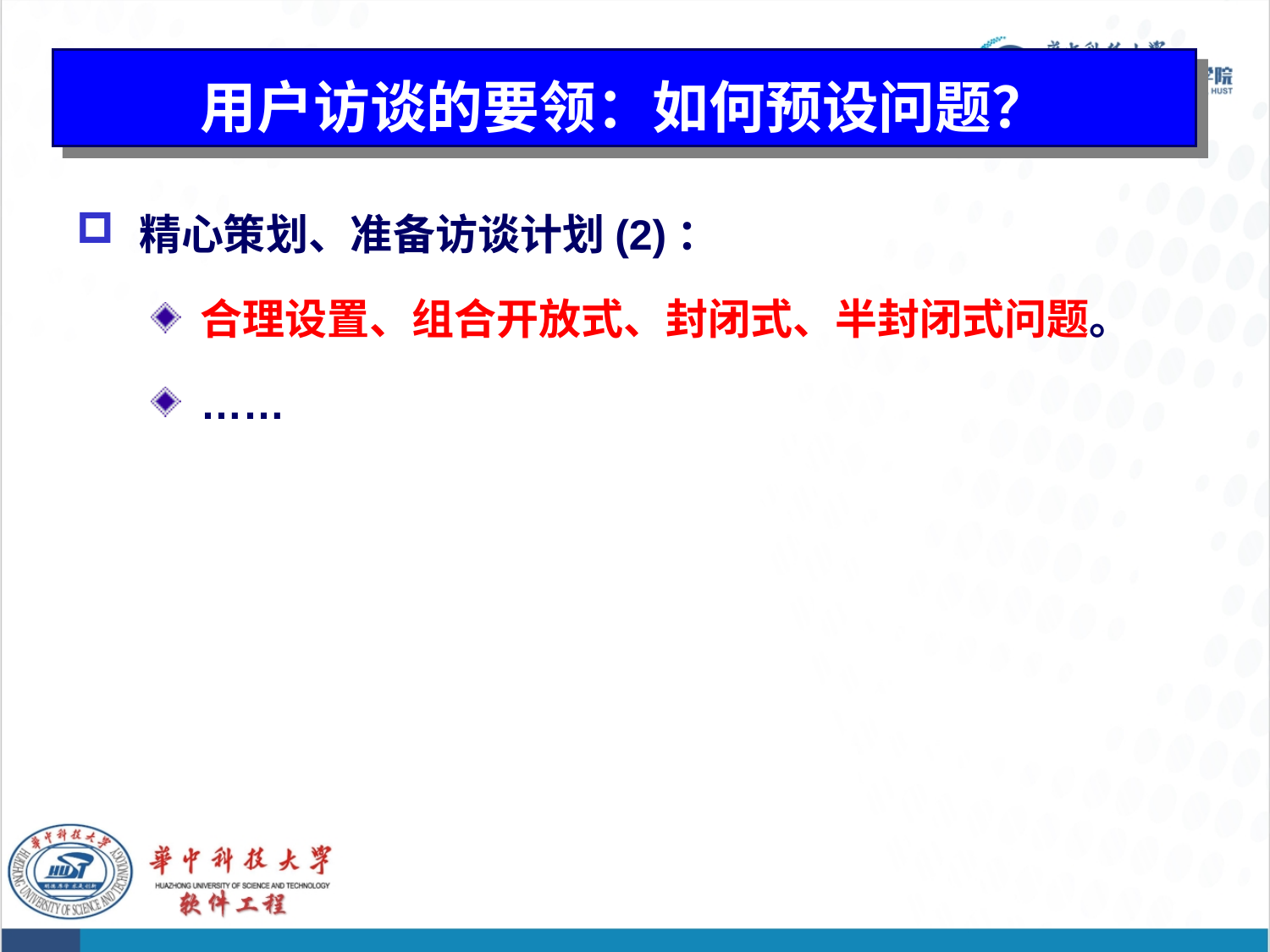

# 用户访谈的要领：如何预设问题？
精心策划、准备访谈计划(2)：
合理设置、组合开放式、封闭式、半封闭式问题。
……